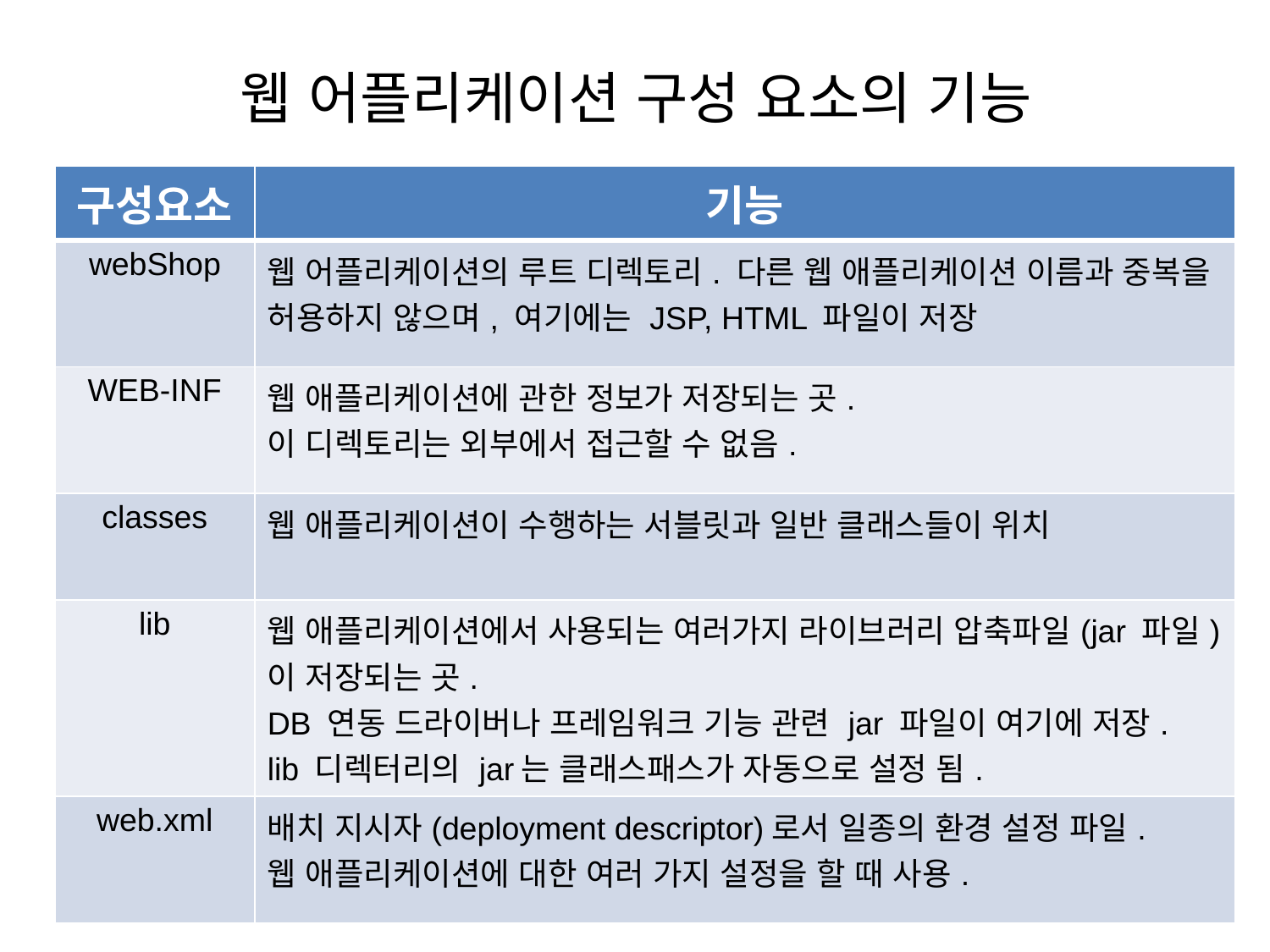

웹 어플리케이션 구성 요소의 기능
| 구성요소 | 기능 |
| --- | --- |
| webShop | 웹 어플리케이션의 루트 디렉토리. 다른 웹 애플리케이션 이름과 중복을 허용하지 않으며, 여기에는 JSP, HTML 파일이 저장 |
| WEB-INF | 웹 애플리케이션에 관한 정보가 저장되는 곳. 이 디렉토리는 외부에서 접근할 수 없음. |
| classes | 웹 애플리케이션이 수행하는 서블릿과 일반 클래스들이 위치 |
| lib | 웹 애플리케이션에서 사용되는 여러가지 라이브러리 압축파일(jar 파일)이 저장되는 곳. DB 연동 드라이버나 프레임워크 기능 관련 jar 파일이 여기에 저장. lib 디렉터리의 jar는 클래스패스가 자동으로 설정 됨. |
| web.xml | 배치 지시자(deployment descriptor)로서 일종의 환경 설정 파일. 웹 애플리케이션에 대한 여러 가지 설정을 할 때 사용. |